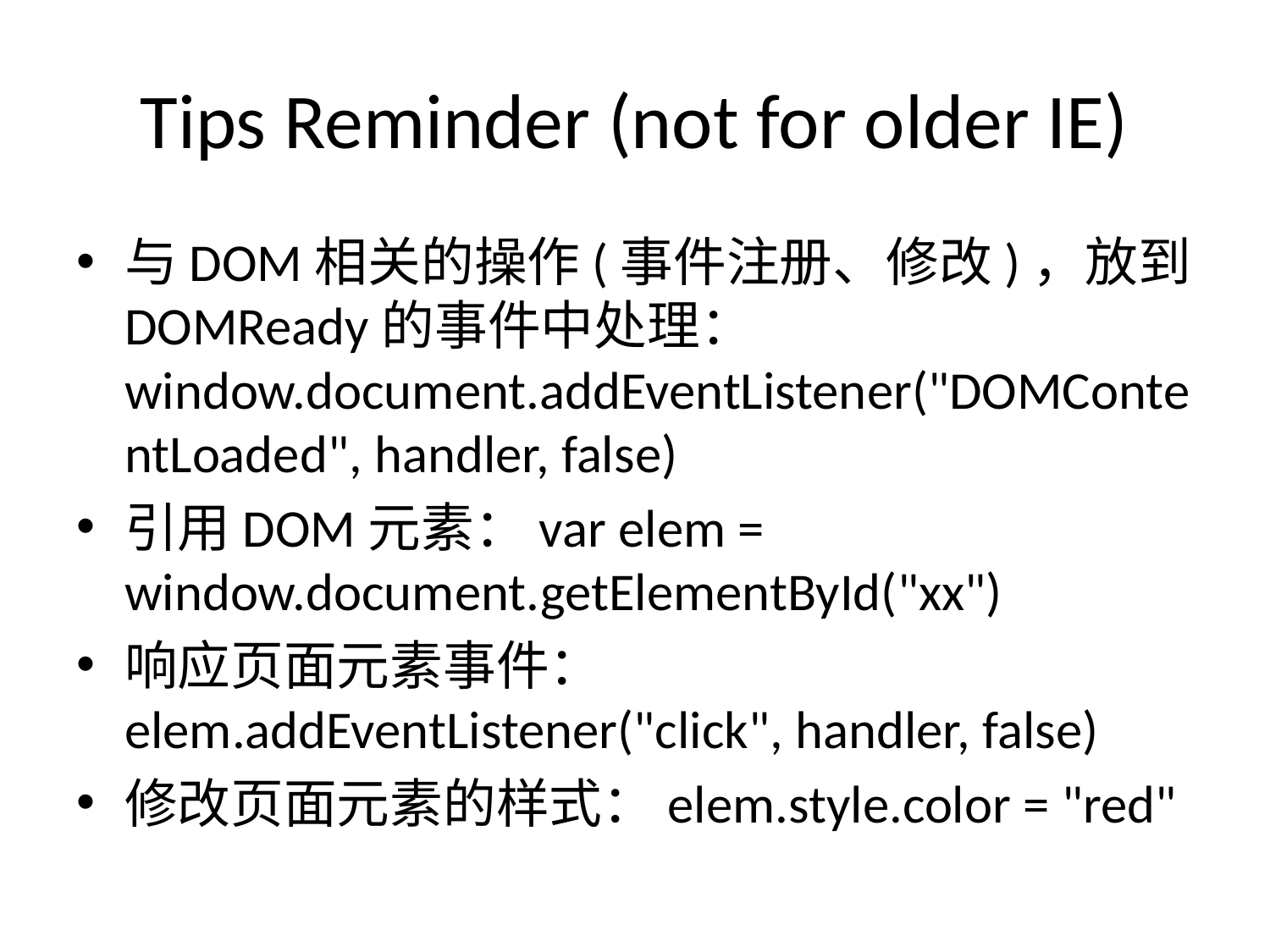

# Tips Reminder (not for older IE)
与DOM相关的操作(事件注册、修改)，放到DOMReady的事件中处理：window.document.addEventListener("DOMContentLoaded", handler, false)
引用DOM元素：var elem = window.document.getElementById("xx")
响应页面元素事件：elem.addEventListener("click", handler, false)
修改页面元素的样式：elem.style.color = "red"